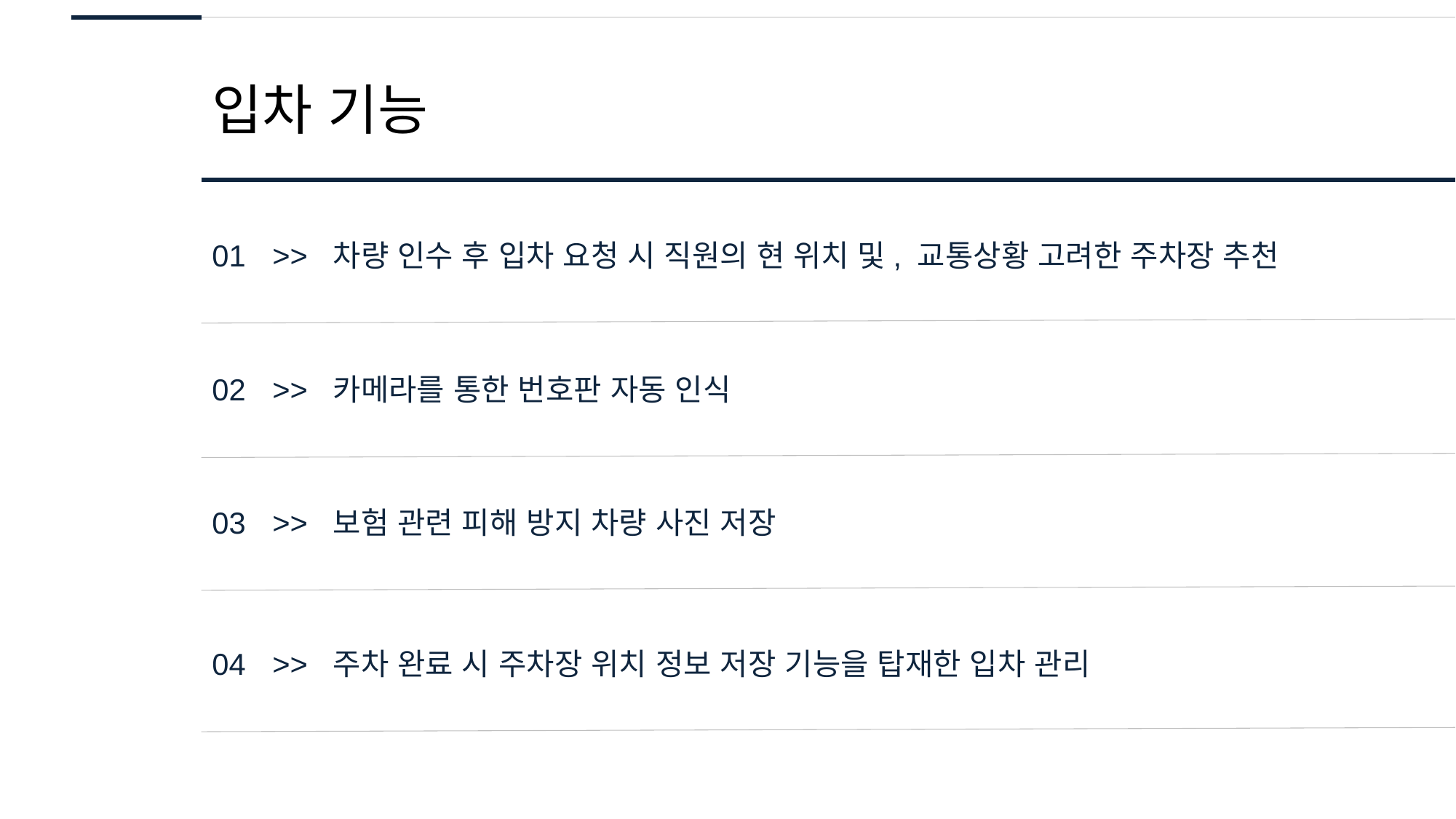

입차 기능
01
>>
차량 인수 후 입차 요청 시 직원의 현 위치 및, 교통상황 고려한 주차장 추천
02
>>
카메라를 통한 번호판 자동 인식
03
>>
보험 관련 피해 방지 차량 사진 저장
04
>>
주차 완료 시 주차장 위치 정보 저장 기능을 탑재한 입차 관리